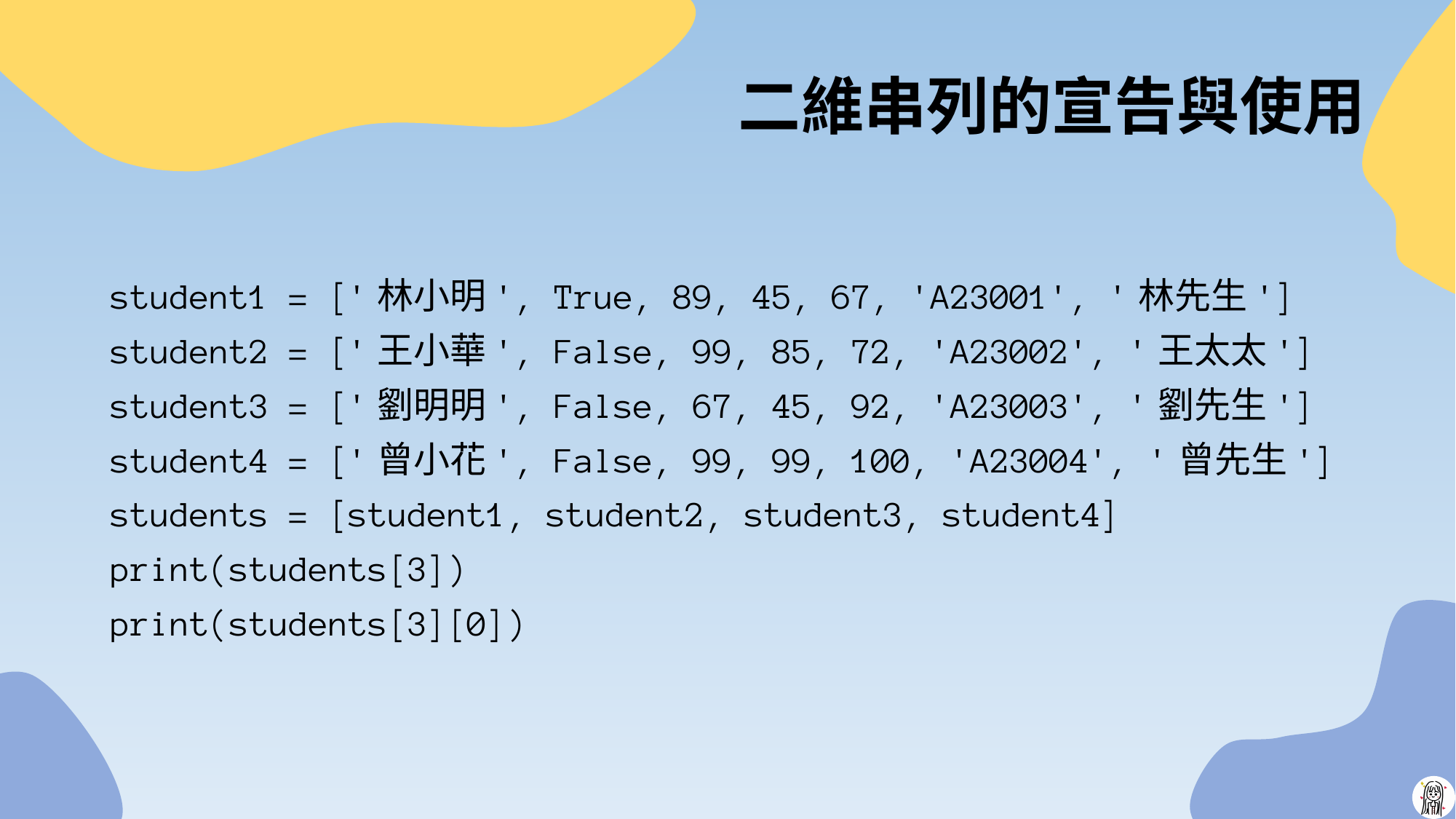

# 二維串列的宣告與使用
student1 = ['林小明', True, 89, 45, 67, 'A23001', '林先生']
student2 = ['王小華', False, 99, 85, 72, 'A23002', '王太太']
student3 = ['劉明明', False, 67, 45, 92, 'A23003', '劉先生']
student4 = ['曾小花', False, 99, 99, 100, 'A23004', '曾先生']
students = [student1, student2, student3, student4]
print(students[3])
print(students[3][0])
27